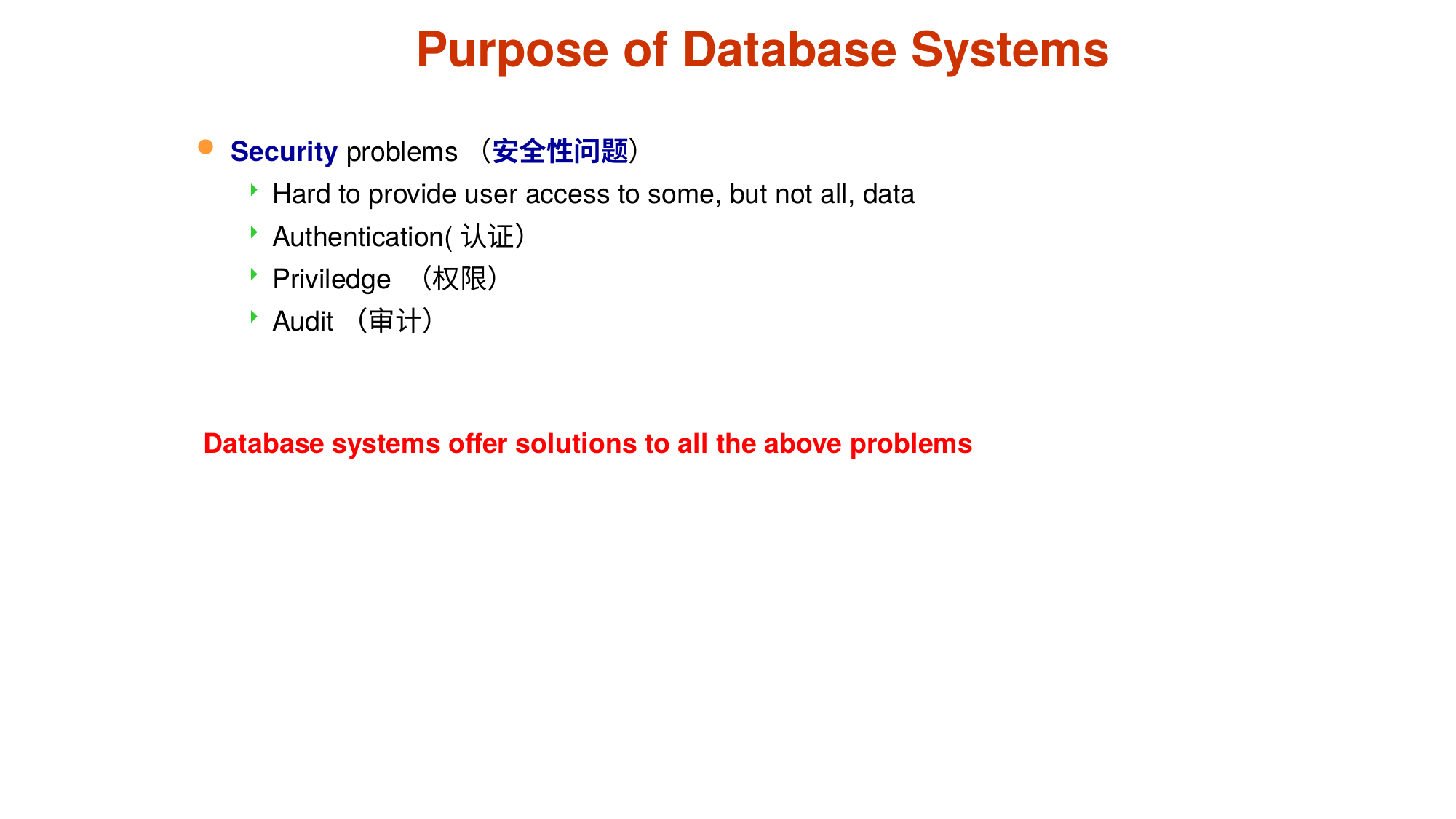

Purpose of Database Systems
Security problems（安全性问题）
Hard to provide user access to some, but not all, data
Authentication(认证）
Priviledge （权限）
Audit（审计）

        Database systems offer solutions to all the above problems